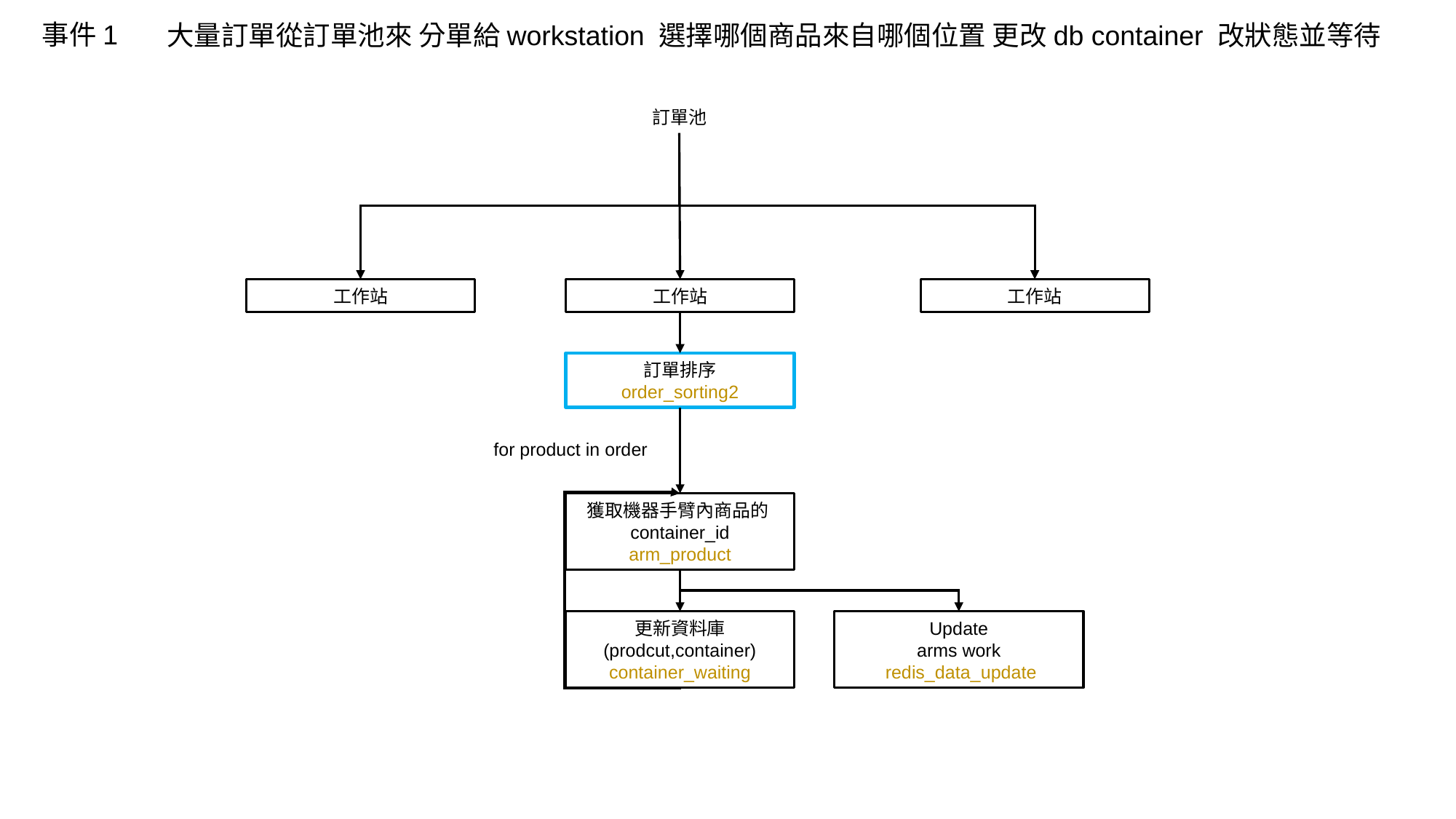

事件1
大量訂單從訂單池來 分單給workstation 選擇哪個商品來自哪個位置 更改db container 改狀態並等待
訂單池
工作站
工作站
工作站
訂單排序
﻿order_sorting2
for product in order
獲取機器手臂內商品的container_id
arm_product
Update
arms work
﻿ ﻿﻿redis_data_update
更新資料庫
(prodcut,container)
﻿﻿container_waiting